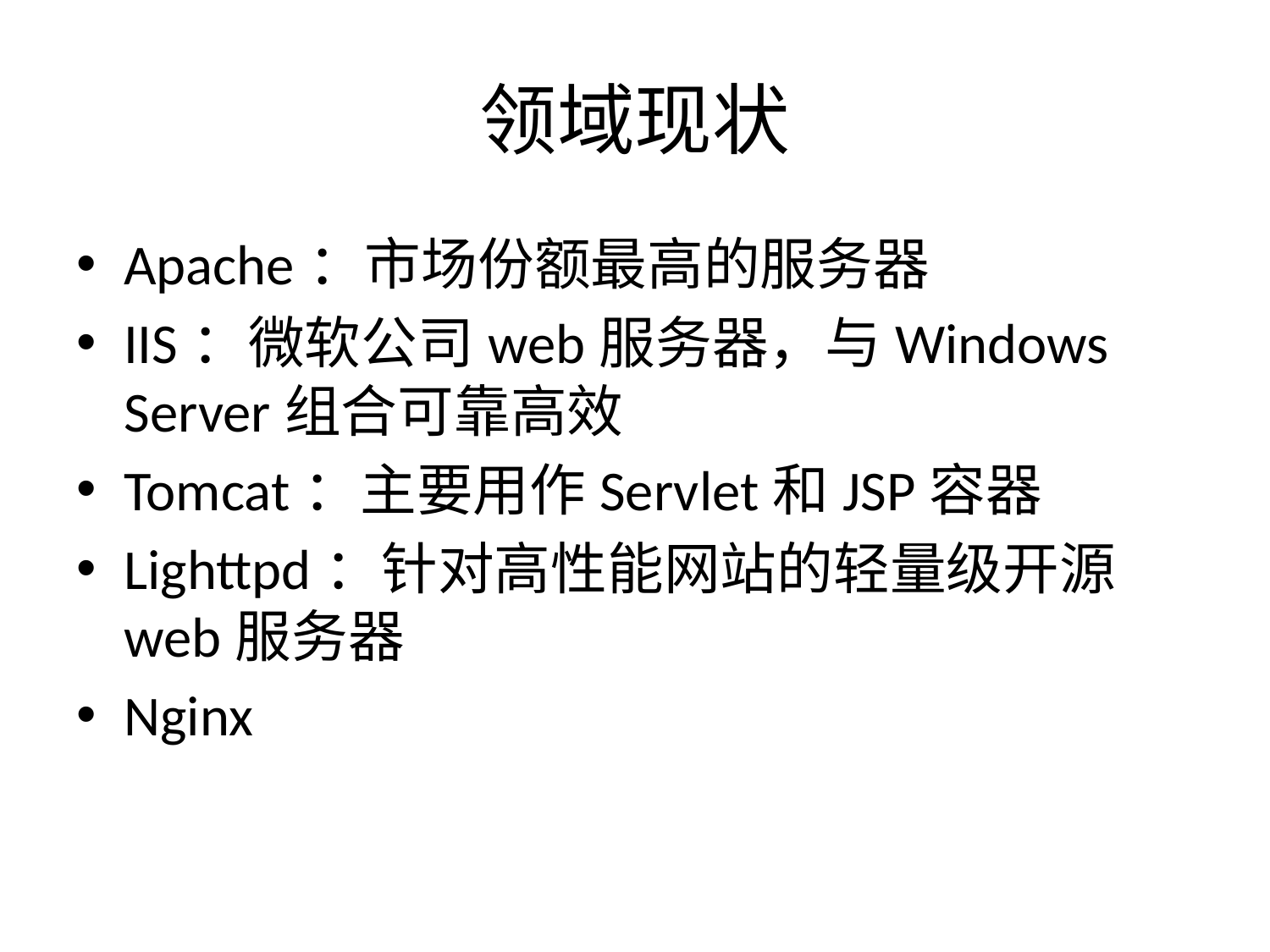

# 领域现状
Apache：市场份额最高的服务器
IIS：微软公司web服务器，与Windows Server组合可靠高效
Tomcat：主要用作Servlet和JSP容器
Lighttpd：针对高性能网站的轻量级开源web服务器
Nginx